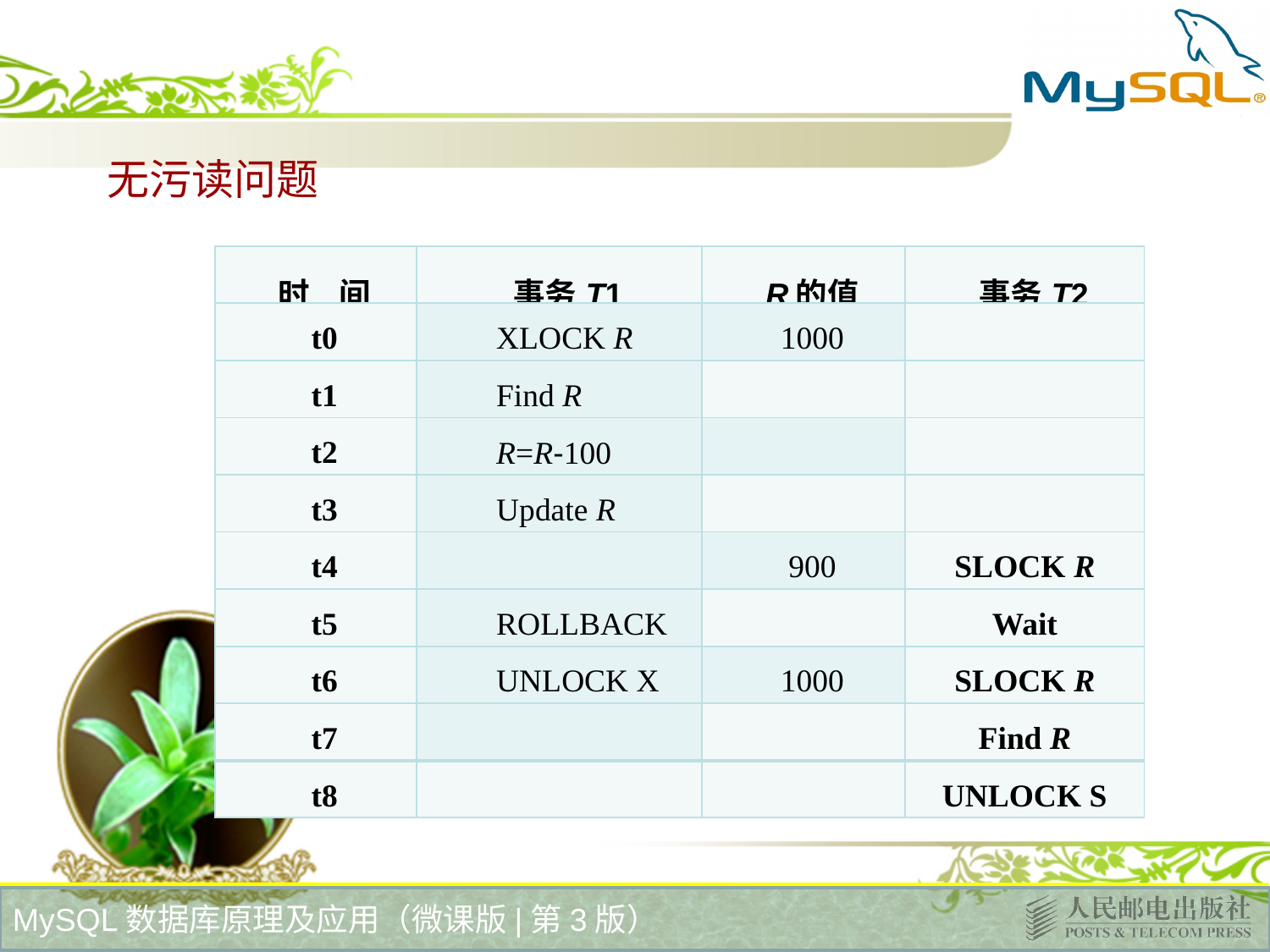

无污读问题
| 时 间 | 事务T1 | R的值 | 事务T2 |
| --- | --- | --- | --- |
| t0 | XLOCK R | 1000 |  |
| t1 | Find R |  |  |
| t2 | R=R-100 |  |  |
| t3 | Update R |  |  |
| t4 |  | 900 | SLOCK R |
| t5 | ROLLBACK |  | Wait |
| t6 | UNLOCK X | 1000 | SLOCK R |
| t7 |  |  | Find R |
| t8 |  |  | UNLOCK S |